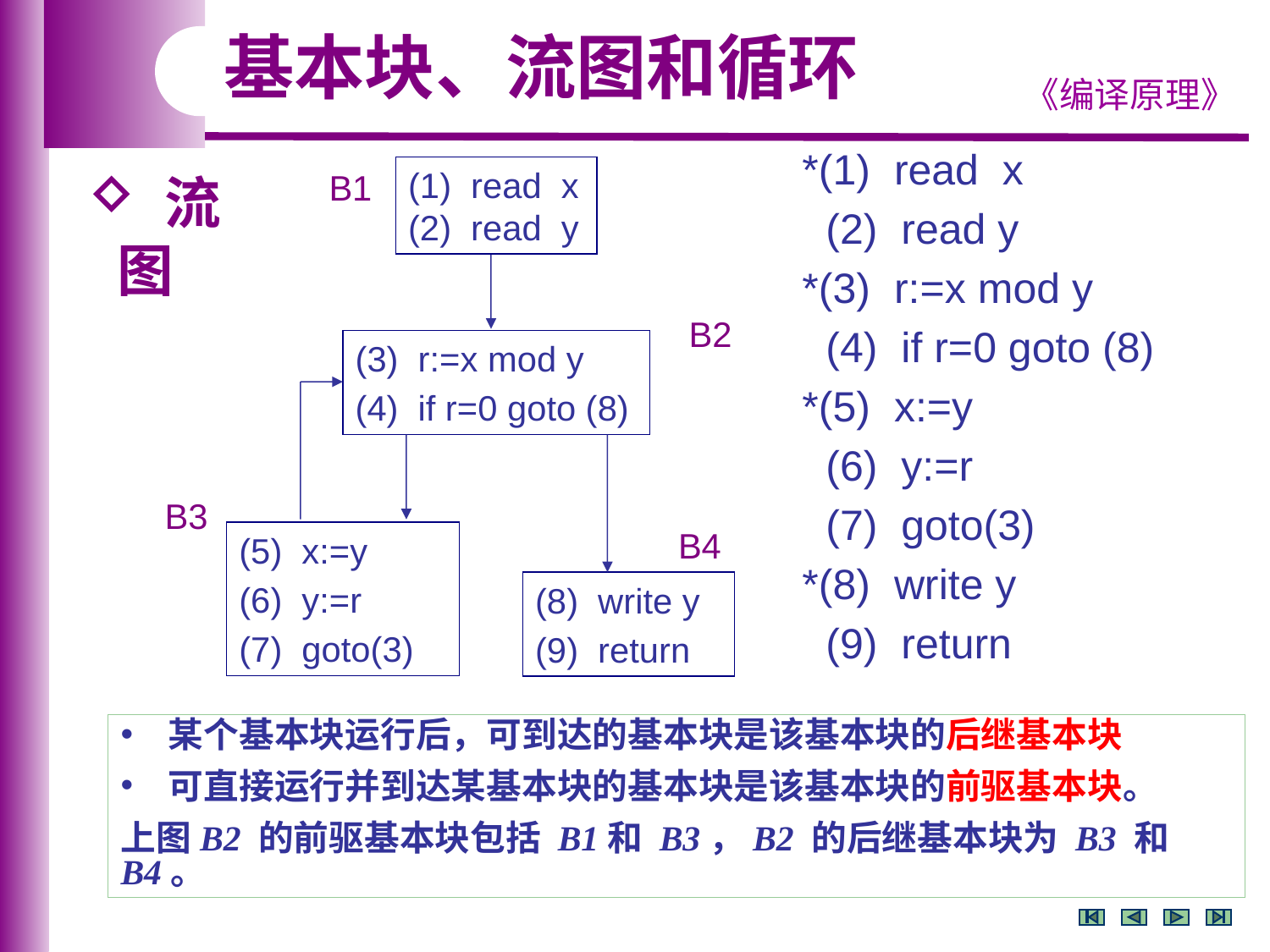

基本块、流图和循环
*(1)  read  x
  (2)  read y
*(3)  r:=x mod y
  (4)  if r=0 goto (8)
*(5)  x:=y
  (6)  y:=r
  (7)  goto(3)
*(8)  write y
  (9)  return
(1)  read  x (2)  read  y
B1
 流图

B2
(3)  r:=x mod y
(4)  if r=0 goto (8)

B3
B4
(5)  x:=y
(6)  y:=r
(7)  goto(3)
(8)  write y
(9)  return
某个基本块运行后，可到达的基本块是该基本块的后继基本块
可直接运行并到达某基本块的基本块是该基本块的前驱基本块。
上图B2 的前驱基本块包括 B1和 B3，B2 的后继基本块为 B3 和 B4。